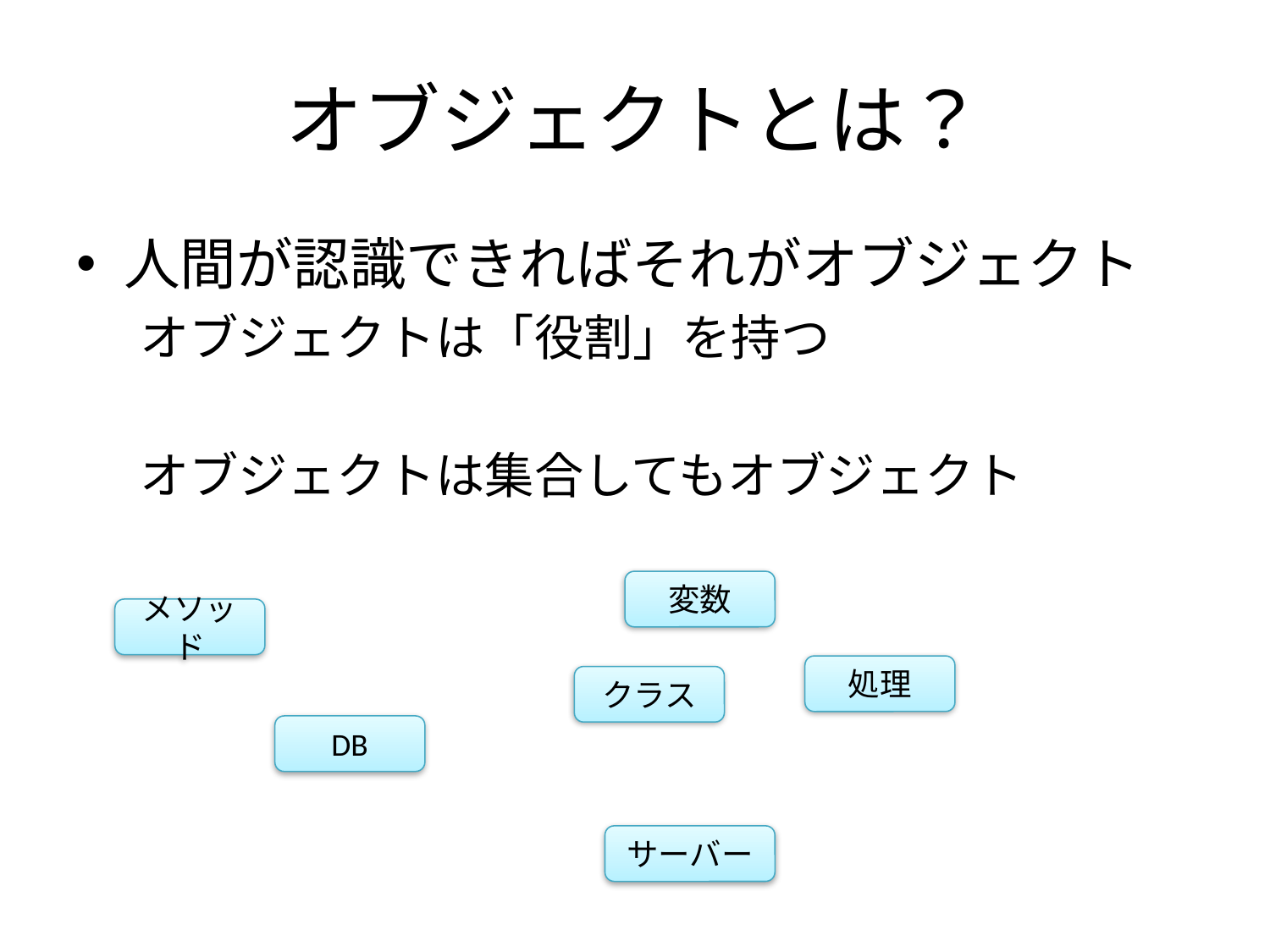

# オブジェクトとは？
人間が認識できればそれがオブジェクト
オブジェクトは「役割」を持つ

オブジェクトは集合してもオブジェクト
変数
メソッド
処理
クラス
DB
サーバー